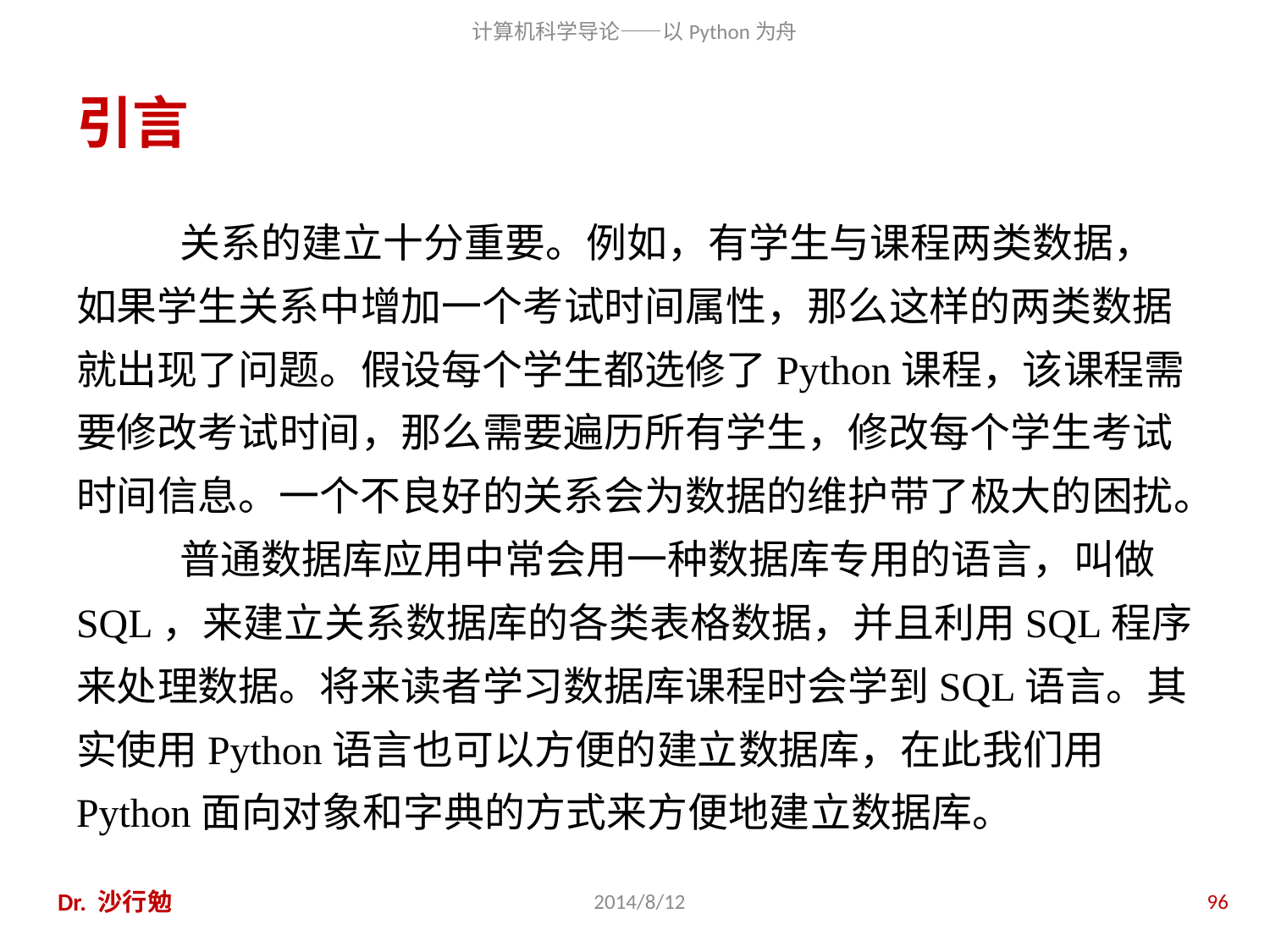

# 引言
关系的建立十分重要。例如，有学生与课程两类数据，如果学生关系中增加一个考试时间属性，那么这样的两类数据就出现了问题。假设每个学生都选修了Python课程，该课程需要修改考试时间，那么需要遍历所有学生，修改每个学生考试时间信息。一个不良好的关系会为数据的维护带了极大的困扰。
普通数据库应用中常会用一种数据库专用的语言，叫做SQL，来建立关系数据库的各类表格数据，并且利用SQL程序来处理数据。将来读者学习数据库课程时会学到SQL语言。其实使用Python语言也可以方便的建立数据库，在此我们用Python面向对象和字典的方式来方便地建立数据库。
Dr. 沙行勉
2014/8/12
96